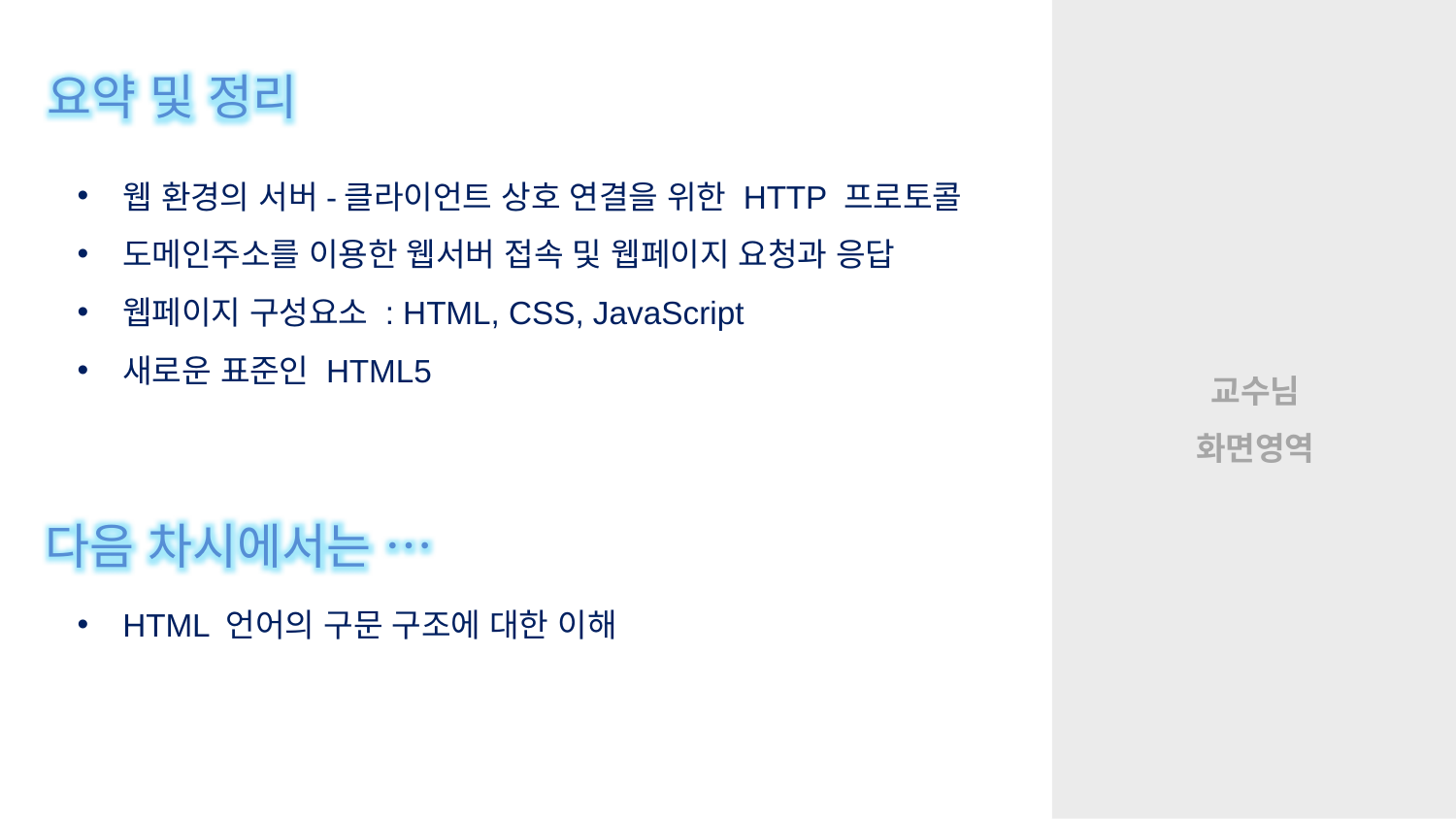

요약 및 정리
웹 환경의 서버-클라이언트 상호 연결을 위한 HTTP 프로토콜
도메인주소를 이용한 웹서버 접속 및 웹페이지 요청과 응답
웹페이지 구성요소 : HTML, CSS, JavaScript
새로운 표준인 HTML5
다음 차시에서는 …
HTML 언어의 구문 구조에 대한 이해